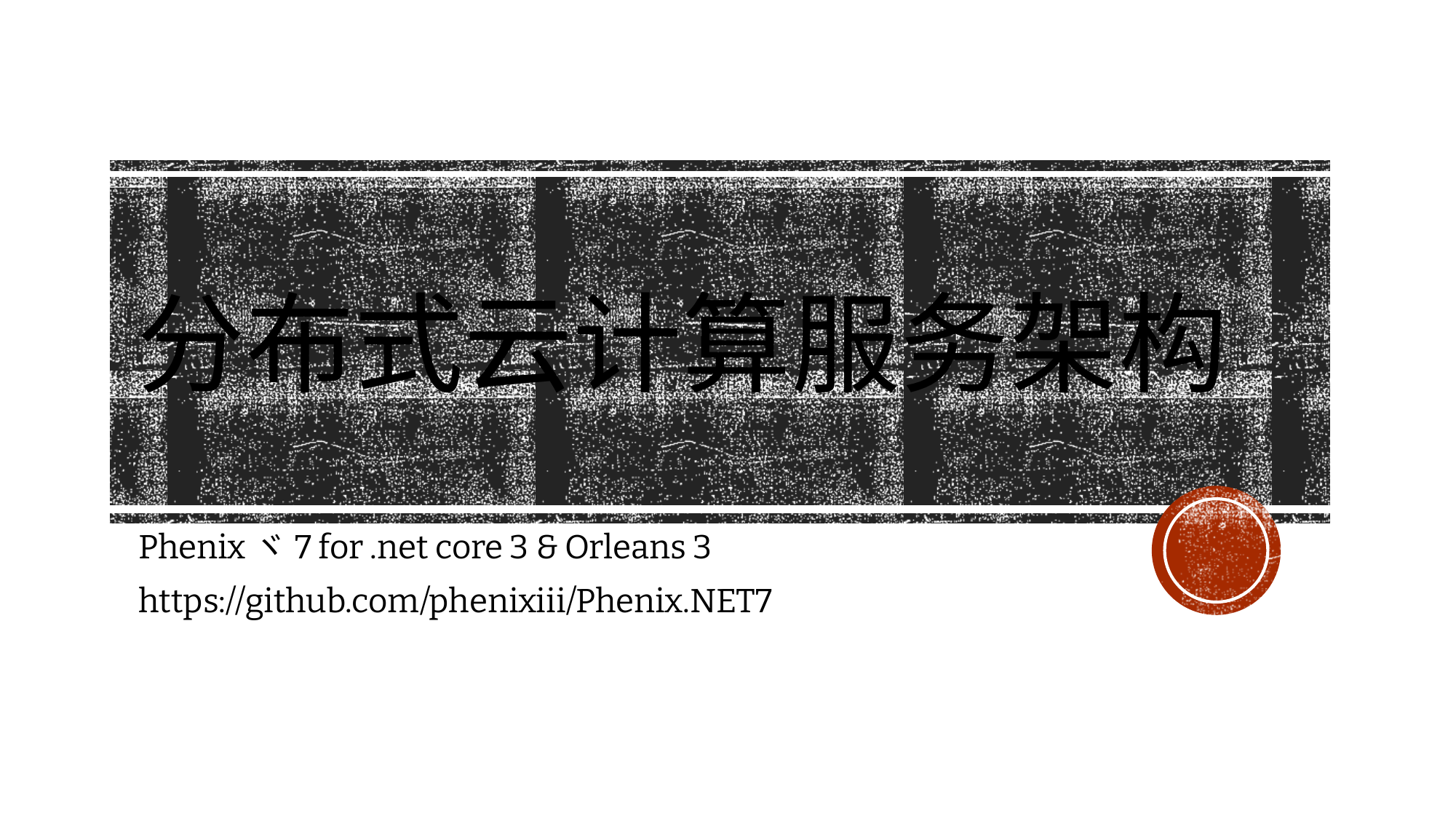

# 分布式云计算服务架构
Phenixヾ7 for .net core 3 & Orleans 3
https://github.com/phenixiii/Phenix.NET7